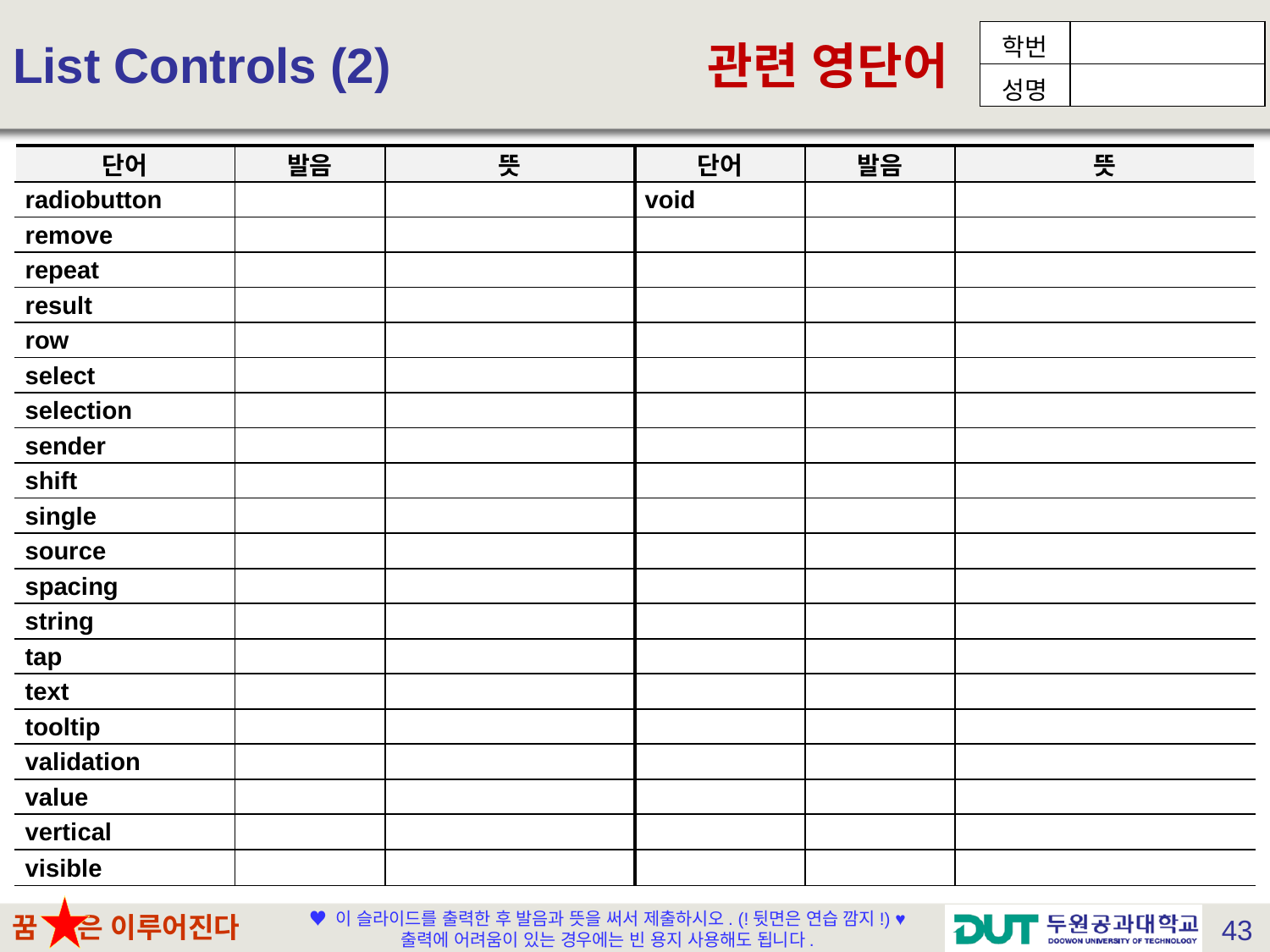

# List Controls (2)
| 단어 | 발음 | 뜻 | 단어 | 발음 | 뜻 |
| --- | --- | --- | --- | --- | --- |
| radiobutton |  |  | void |  |  |
| remove |  |  |  |  |  |
| repeat |  |  |  |  |  |
| result |  |  |  |  |  |
| row |  |  |  |  |  |
| select |  |  |  |  |  |
| selection |  |  |  |  |  |
| sender |  |  |  |  |  |
| shift |  |  |  |  |  |
| single |  |  |  |  |  |
| source |  |  |  |  |  |
| spacing |  |  |  |  |  |
| string |  |  |  |  |  |
| tap |  |  |  |  |  |
| text |  |  |  |  |  |
| tooltip |  |  |  |  |  |
| validation |  |  |  |  |  |
| value |  |  |  |  |  |
| vertical |  |  |  |  |  |
| visible |  |  |  |  |  |